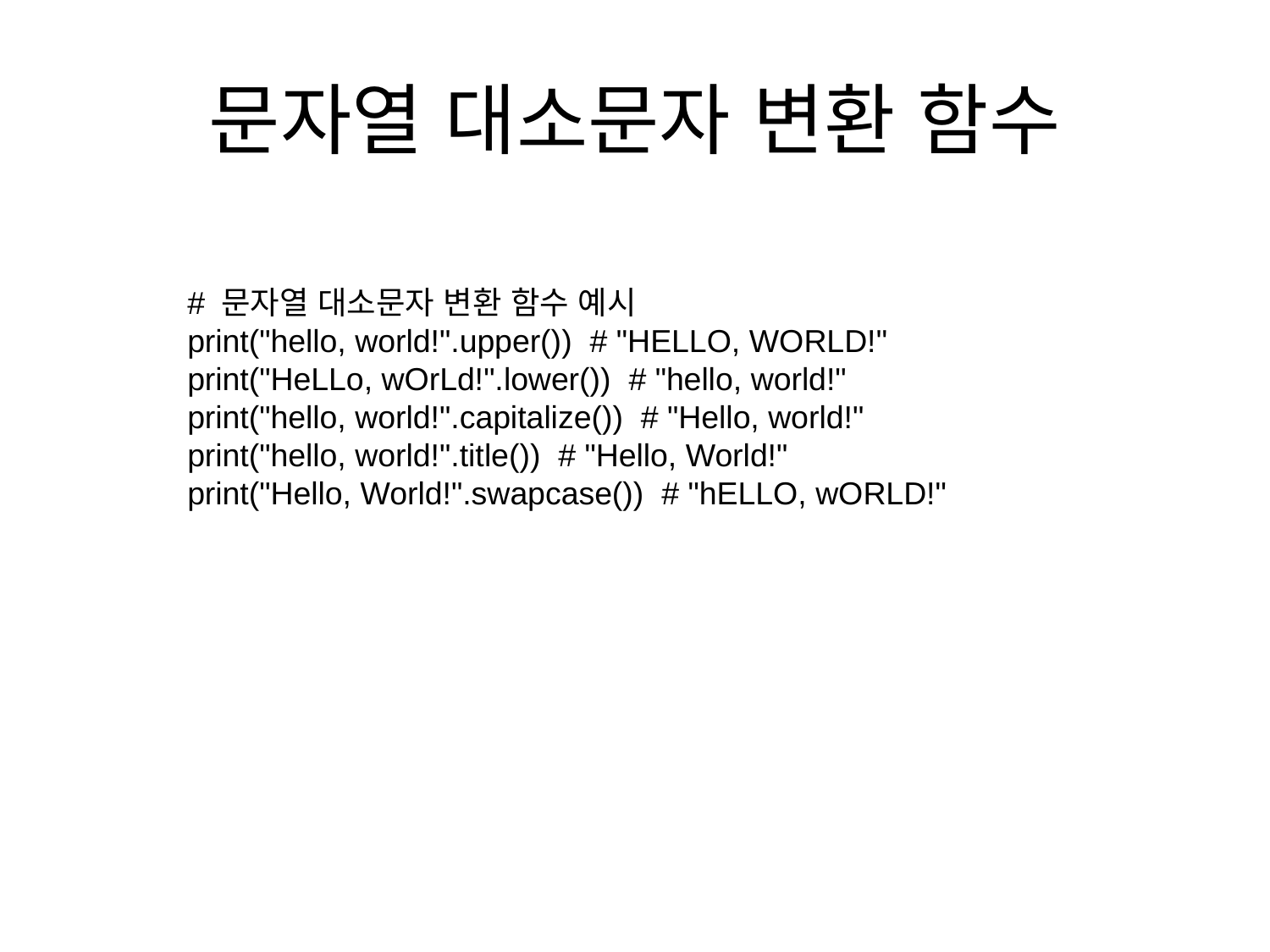

# 문자열 대소문자 변환 함수
# 문자열 대소문자 변환 함수 예시
print("hello, world!".upper())  # "HELLO, WORLD!"
print("HeLLo, wOrLd!".lower())  # "hello, world!"
print("hello, world!".capitalize())  # "Hello, world!"
print("hello, world!".title())  # "Hello, World!"
print("Hello, World!".swapcase())  # "hELLO, wORLD!"